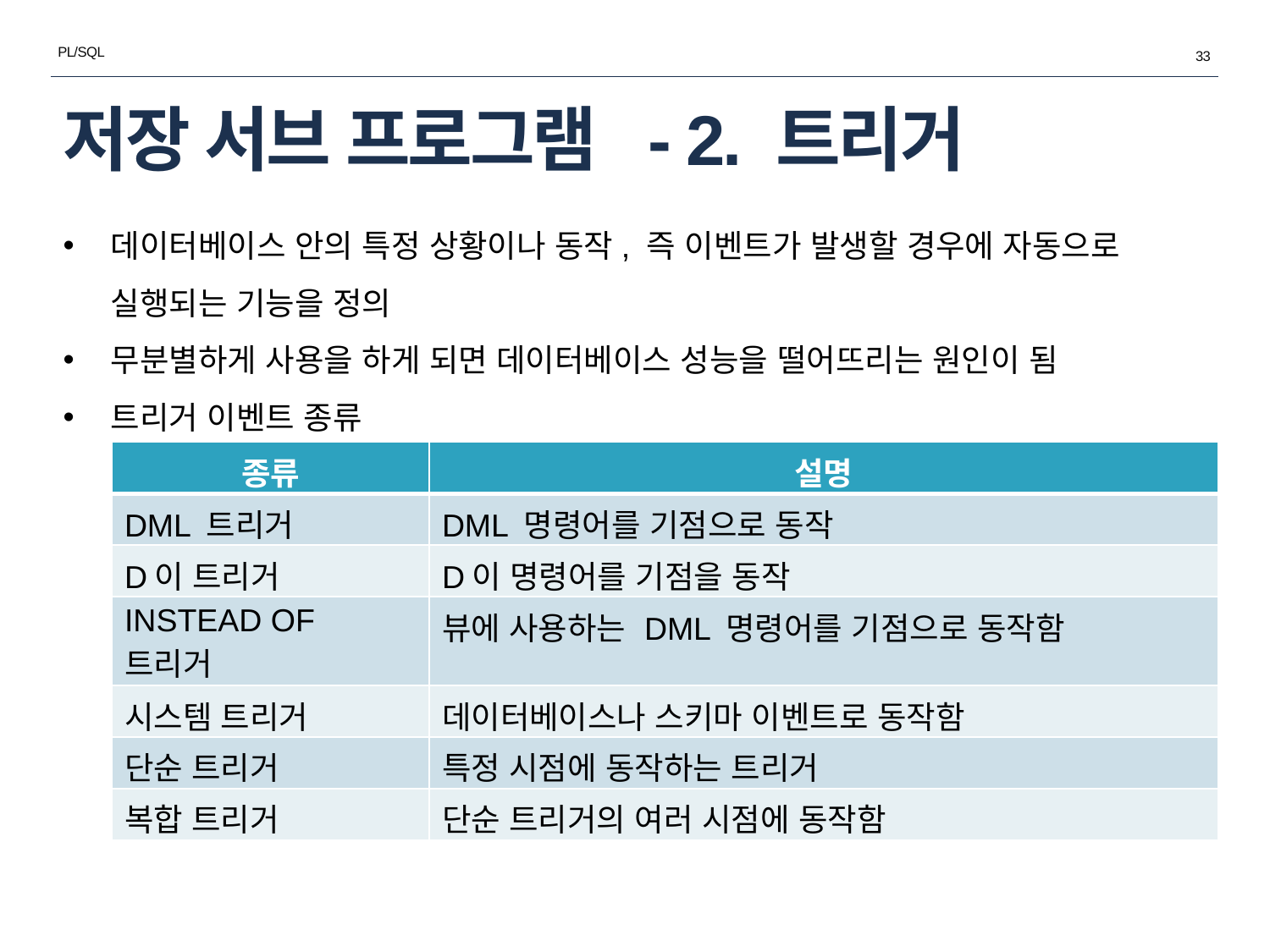

PL/SQL
33
# 저장 서브 프로그램  - 2. 트리거
데이터베이스 안의 특정 상황이나 동작, 즉 이벤트가 발생할 경우에 자동으로 실행되는 기능을 정의
무분별하게 사용을 하게 되면 데이터베이스 성능을 떨어뜨리는 원인이 됨
트리거 이벤트 종류
| 종류 | 설명 |
| --- | --- |
| DML 트리거 | DML 명령어를 기점으로 동작 |
| D이 트리거 | D이 명령어를 기점을 동작 |
| INSTEAD OF 트리거 | 뷰에 사용하는 DML 명령어를 기점으로 동작함 |
| 시스템 트리거 | 데이터베이스나 스키마 이벤트로 동작함 |
| 단순 트리거 | 특정 시점에 동작하는 트리거 |
| 복합 트리거 | 단순 트리거의 여러 시점에 동작함 |